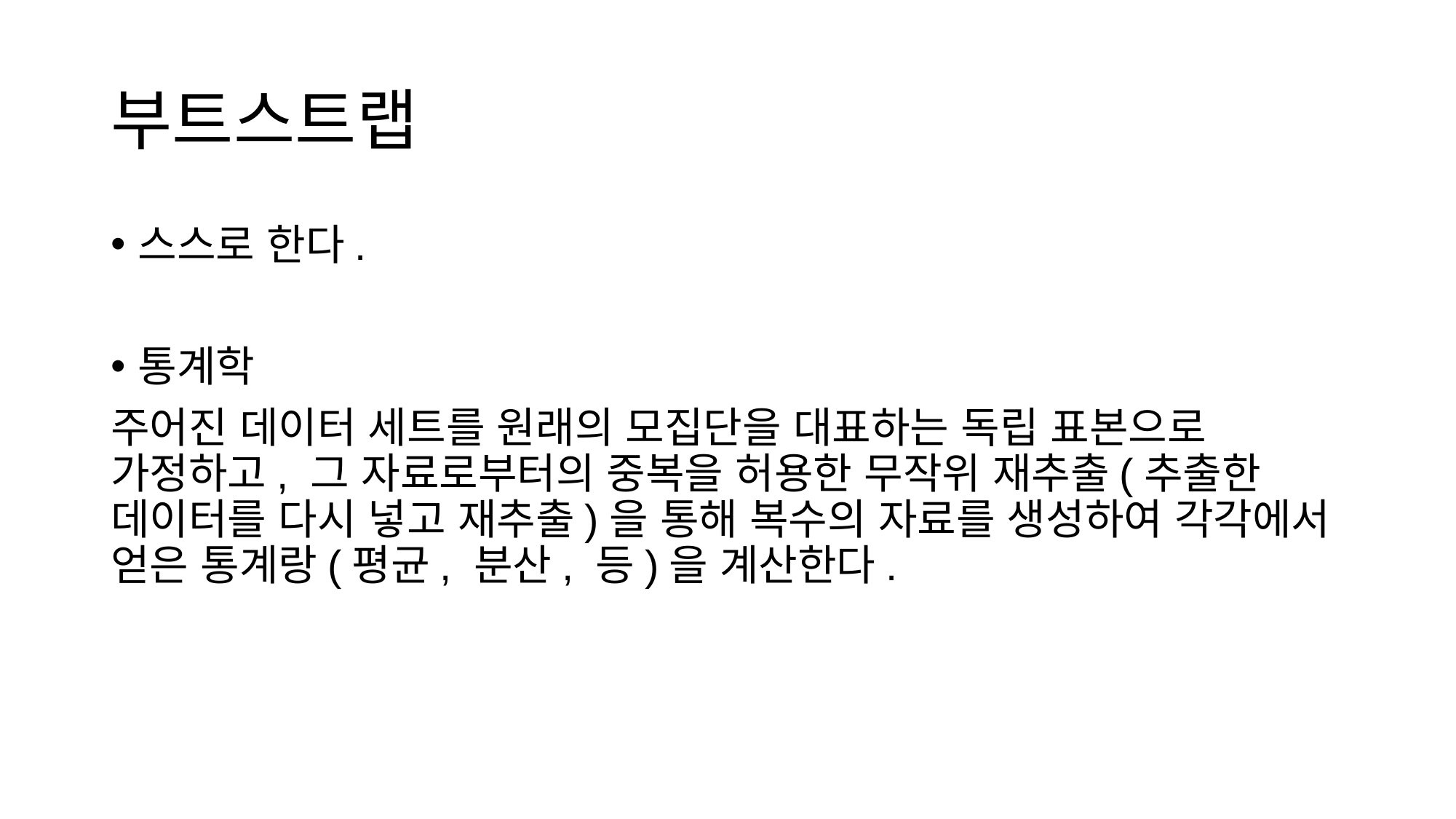

# 부트스트랩
스스로 한다.

통계학
주어진 데이터 세트를 원래의 모집단을 대표하는 독립 표본으로 가정하고, 그 자료로부터의 중복을 허용한 무작위 재추출(추출한 데이터를 다시 넣고 재추출)을 통해 복수의 자료를 생성하여 각각에서 얻은 통계랑(평균, 분산, 등)을 계산한다.